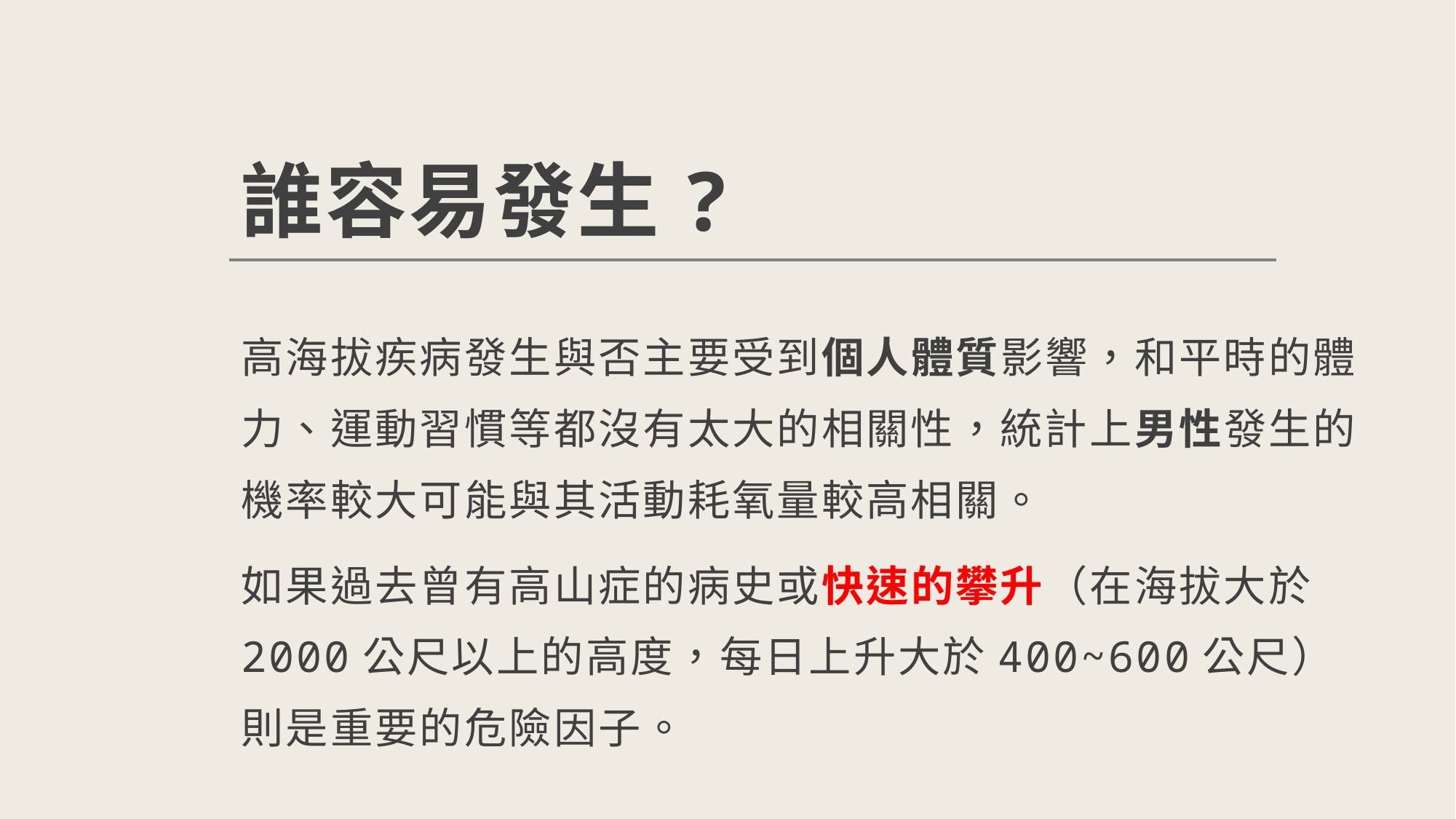

# 誰容易發生?
高海拔疾病發生與否主要受到個人體質影響，和平時的體力、運動習慣等都沒有太大的相關性，統計上男性發生的機率較大可能與其活動耗氧量較高相關。
如果過去曾有高山症的病史或快速的攀升（在海拔大於2000公尺以上的高度，每日上升大於400~600公尺）則是重要的危險因子。